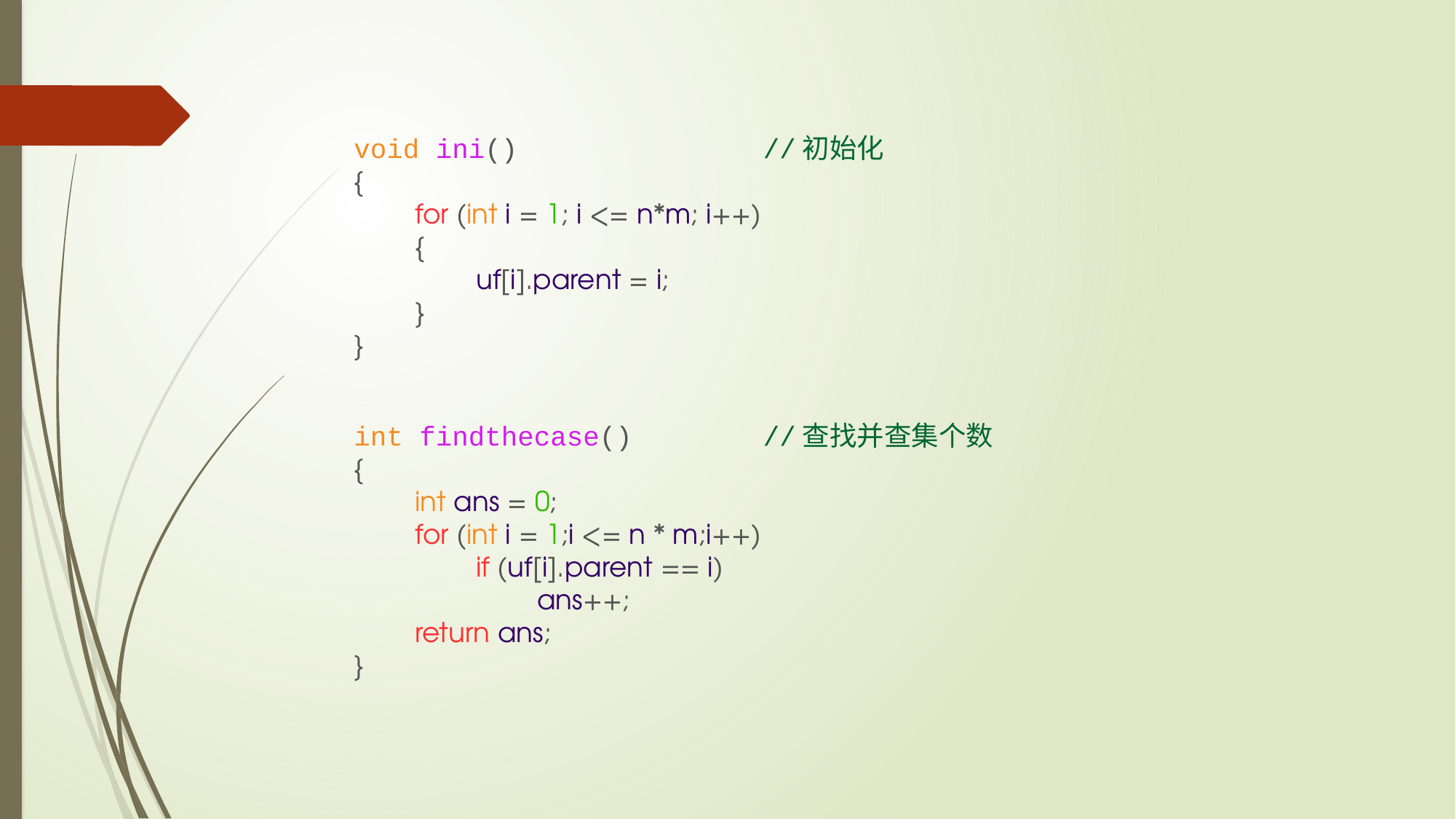

void ini()               //初始化
{
        for (int i = 1; i <= n*m; i++)
        {
                uf[i].parent = i;
        }
}

int findthecase()        //查找并查集个数
{
        int ans = 0;
        for (int i = 1;i <= n * m;i++)
                if (uf[i].parent == i)
                        ans++;
        return ans;
}